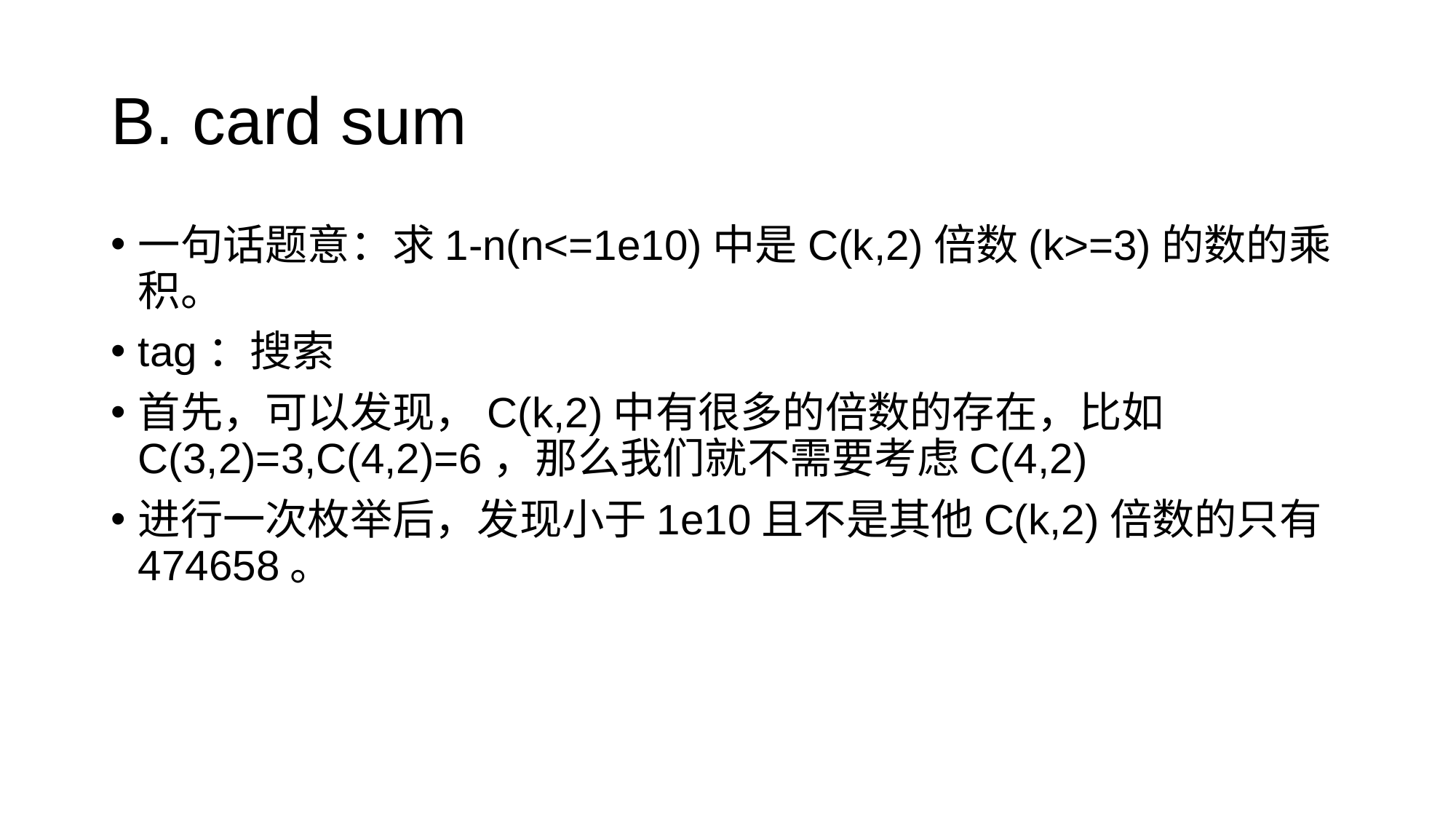

# B. card sum
一句话题意：求1-n(n<=1e10)中是C(k,2)倍数(k>=3)的数的乘积。
tag：搜索
首先，可以发现，C(k,2)中有很多的倍数的存在，比如C(3,2)=3,C(4,2)=6，那么我们就不需要考虑C(4,2)
进行一次枚举后，发现小于1e10且不是其他C(k,2)倍数的只有474658。